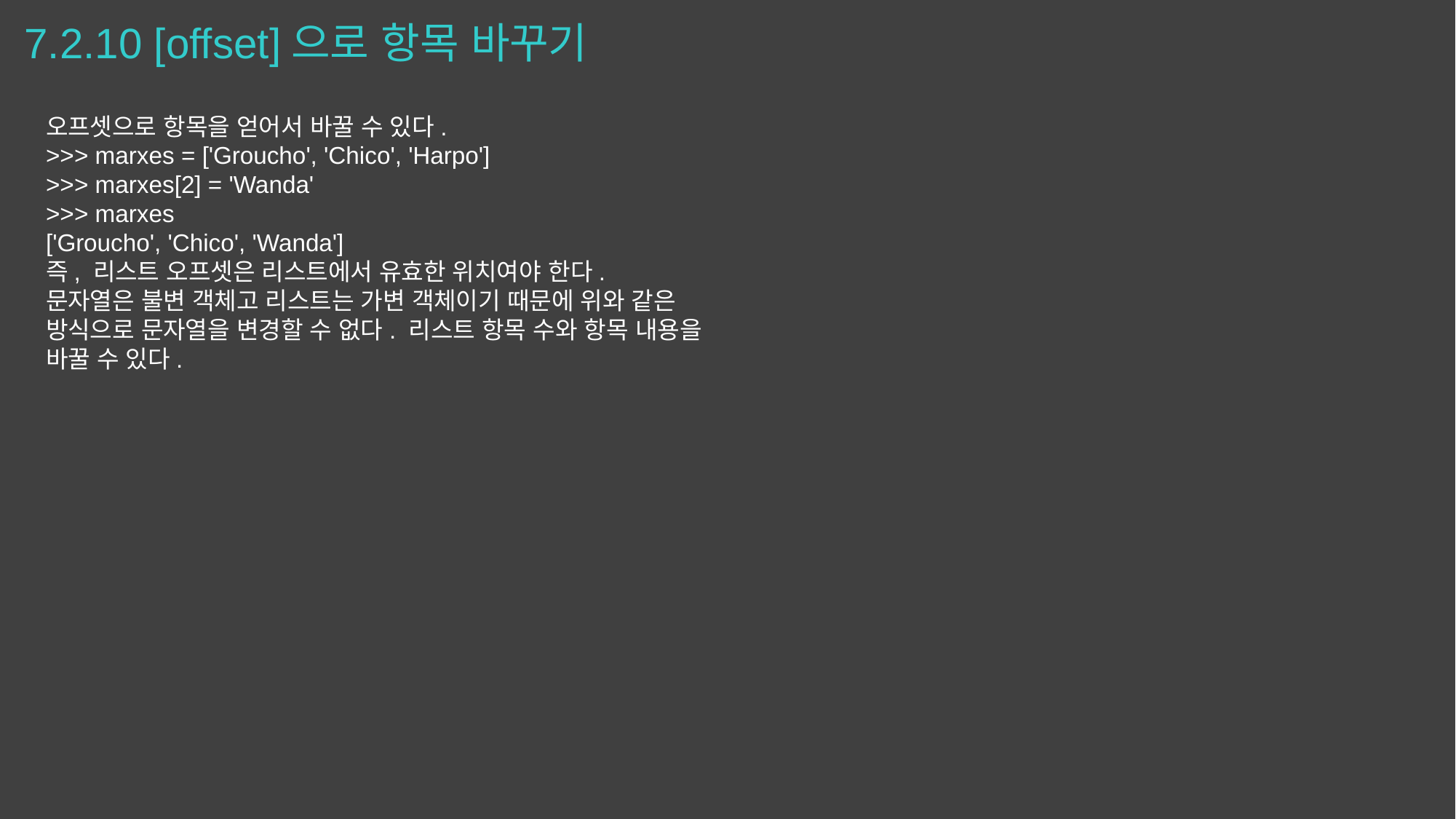

# 7.2.10 [offset]으로 항목 바꾸기
오프셋으로 항목을 얻어서 바꿀 수 있다.
>>> marxes = ['Groucho', 'Chico', 'Harpo']
>>> marxes[2] = 'Wanda'
>>> marxes
['Groucho', 'Chico', 'Wanda']
즉, 리스트 오프셋은 리스트에서 유효한 위치여야 한다.
문자열은 불변 객체고 리스트는 가변 객체이기 때문에 위와 같은 방식으로 문자열을 변경할 수 없다. 리스트 항목 수와 항목 내용을 바꿀 수 있다.